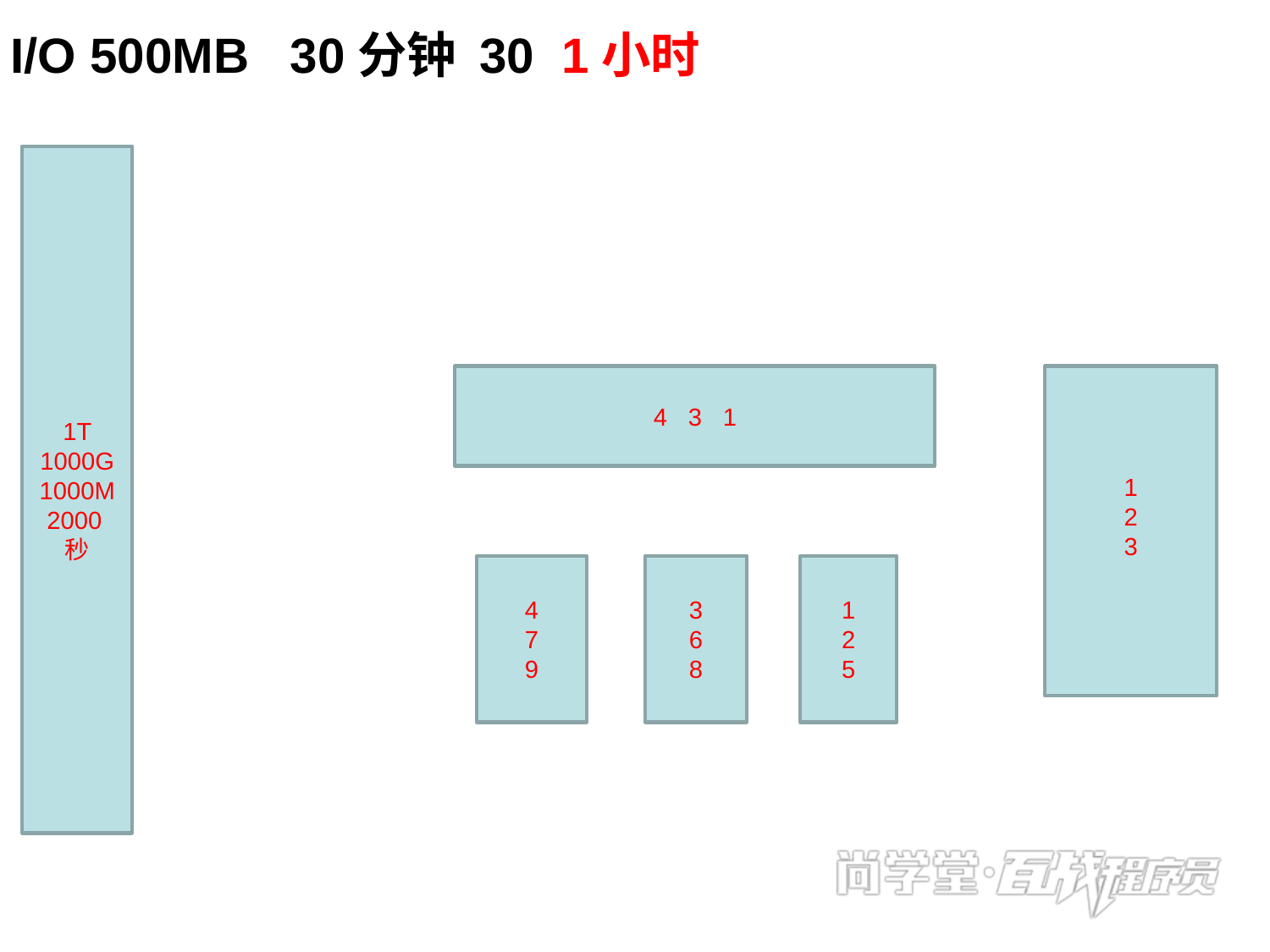

# I/O 500MB   30分钟 30  1小时
1T
1000G
1000M
2000秒
4   3   1
1
2
3

4
7
9
3
6
8
1
2
5